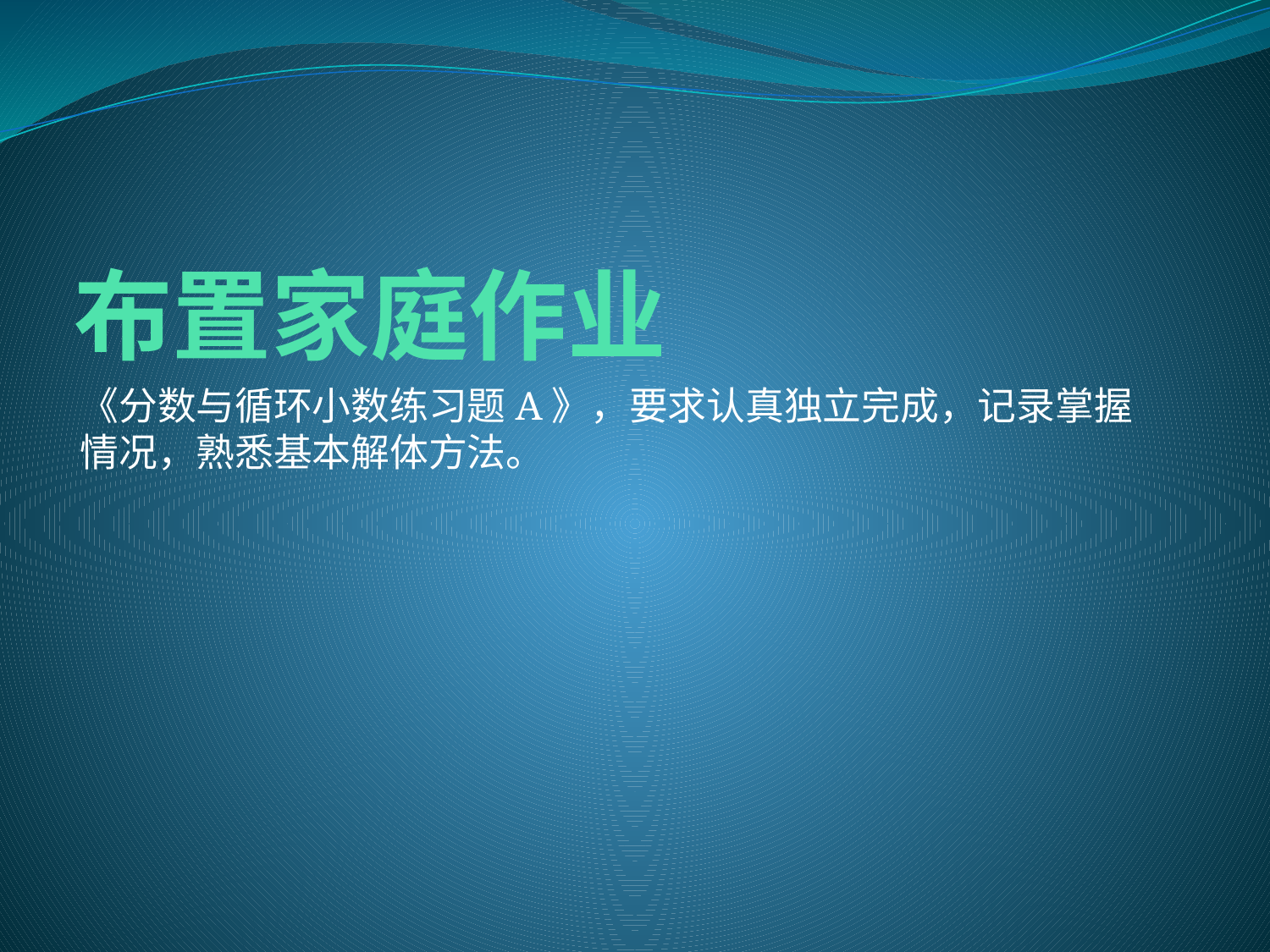

# 布置家庭作业
《分数与循环小数练习题A》，要求认真独立完成，记录掌握情况，熟悉基本解体方法。